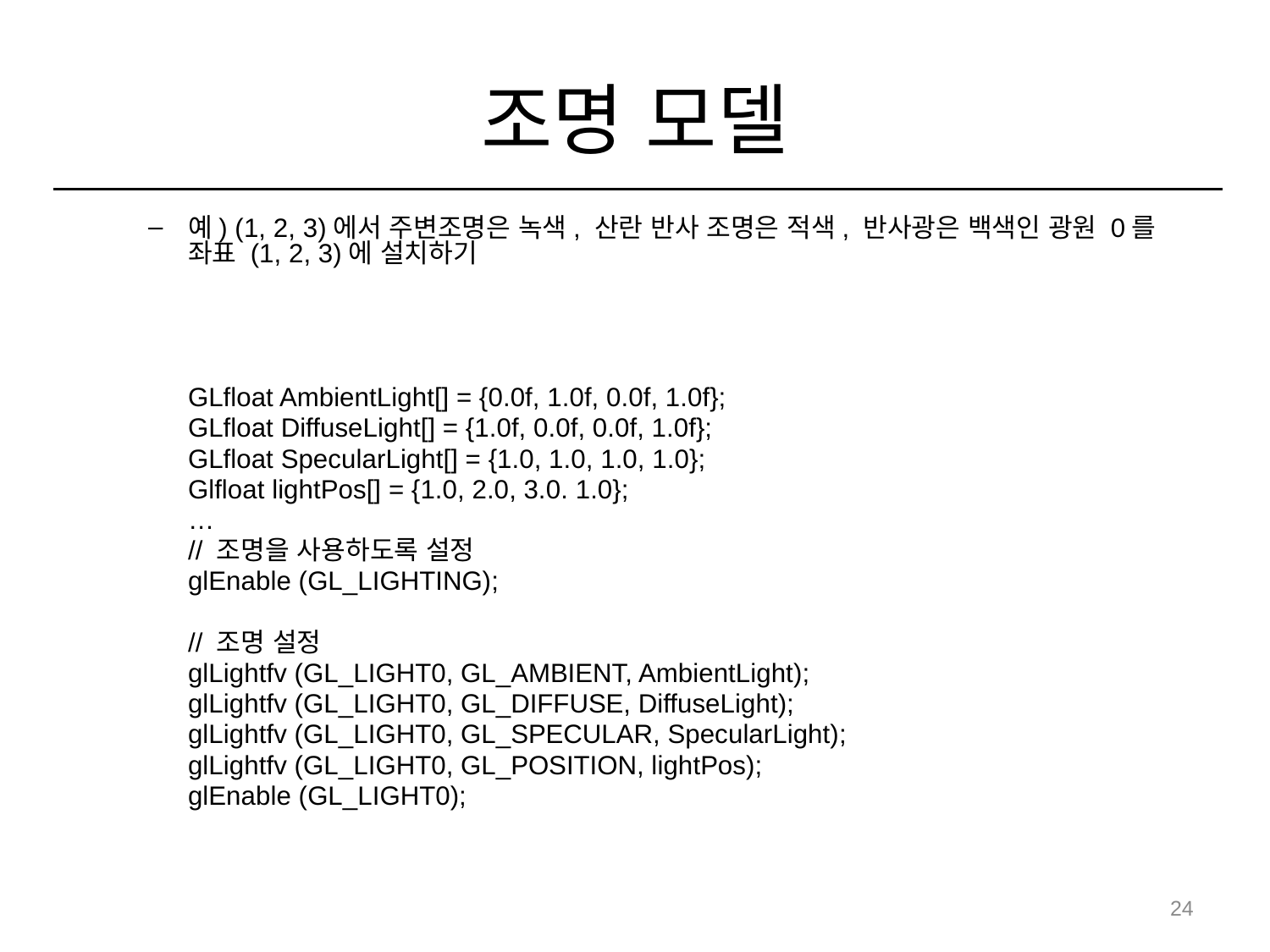

# 조명 모델
예) (1, 2, 3)에서 주변조명은 녹색, 산란 반사 조명은 적색, 반사광은 백색인 광원 0를 좌표 (1, 2, 3)에 설치하기

	GLfloat AmbientLight[] = {0.0f, 1.0f, 0.0f, 1.0f};
	GLfloat DiffuseLight[] = {1.0f, 0.0f, 0.0f, 1.0f};
	GLfloat SpecularLight[] = {1.0, 1.0, 1.0, 1.0};
	Glfloat lightPos[] = {1.0, 2.0, 3.0. 1.0};
	…
	// 조명을 사용하도록 설정
	glEnable (GL_LIGHTING);

	// 조명 설정
	glLightfv (GL_LIGHT0, GL_AMBIENT, AmbientLight);
	glLightfv (GL_LIGHT0, GL_DIFFUSE, DiffuseLight);
	glLightfv (GL_LIGHT0, GL_SPECULAR, SpecularLight);
	glLightfv (GL_LIGHT0, GL_POSITION, lightPos);
	glEnable (GL_LIGHT0);
24